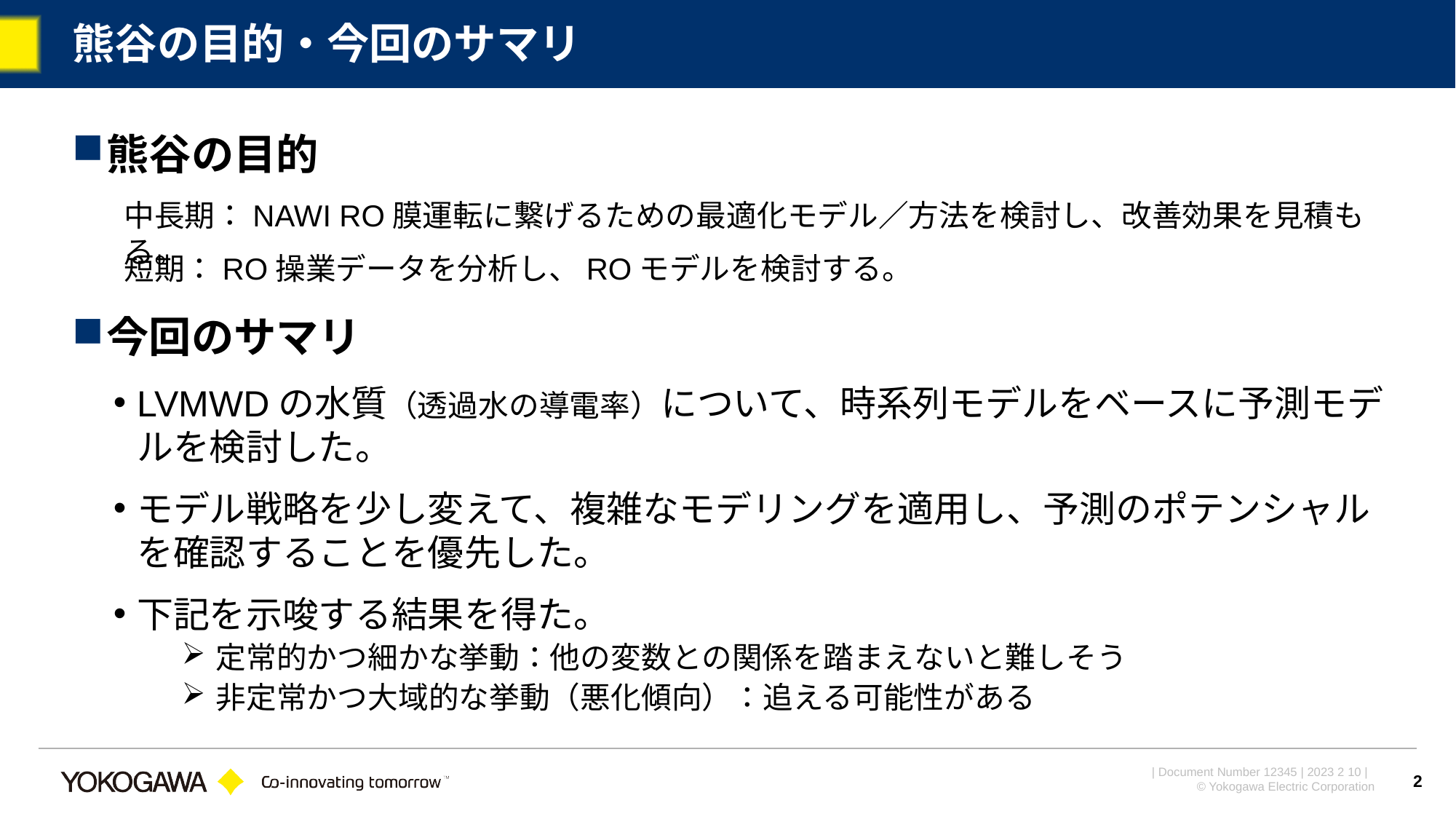

# 熊谷の目的・今回のサマリ
熊谷の目的

今回のサマリ
LVMWDの水質（透過水の導電率）について、時系列モデルをベースに予測モデルを検討した。
モデル戦略を少し変えて、複雑なモデリングを適用し、予測のポテンシャルを確認することを優先した。
下記を示唆する結果を得た。
定常的かつ細かな挙動：他の変数との関係を踏まえないと難しそう
非定常かつ大域的な挙動（悪化傾向）：追える可能性がある

中長期：NAWI RO膜運転に繋げるための最適化モデル／方法を検討し、改善効果を見積もる。
短期：RO操業データを分析し、ROモデルを検討する。
2